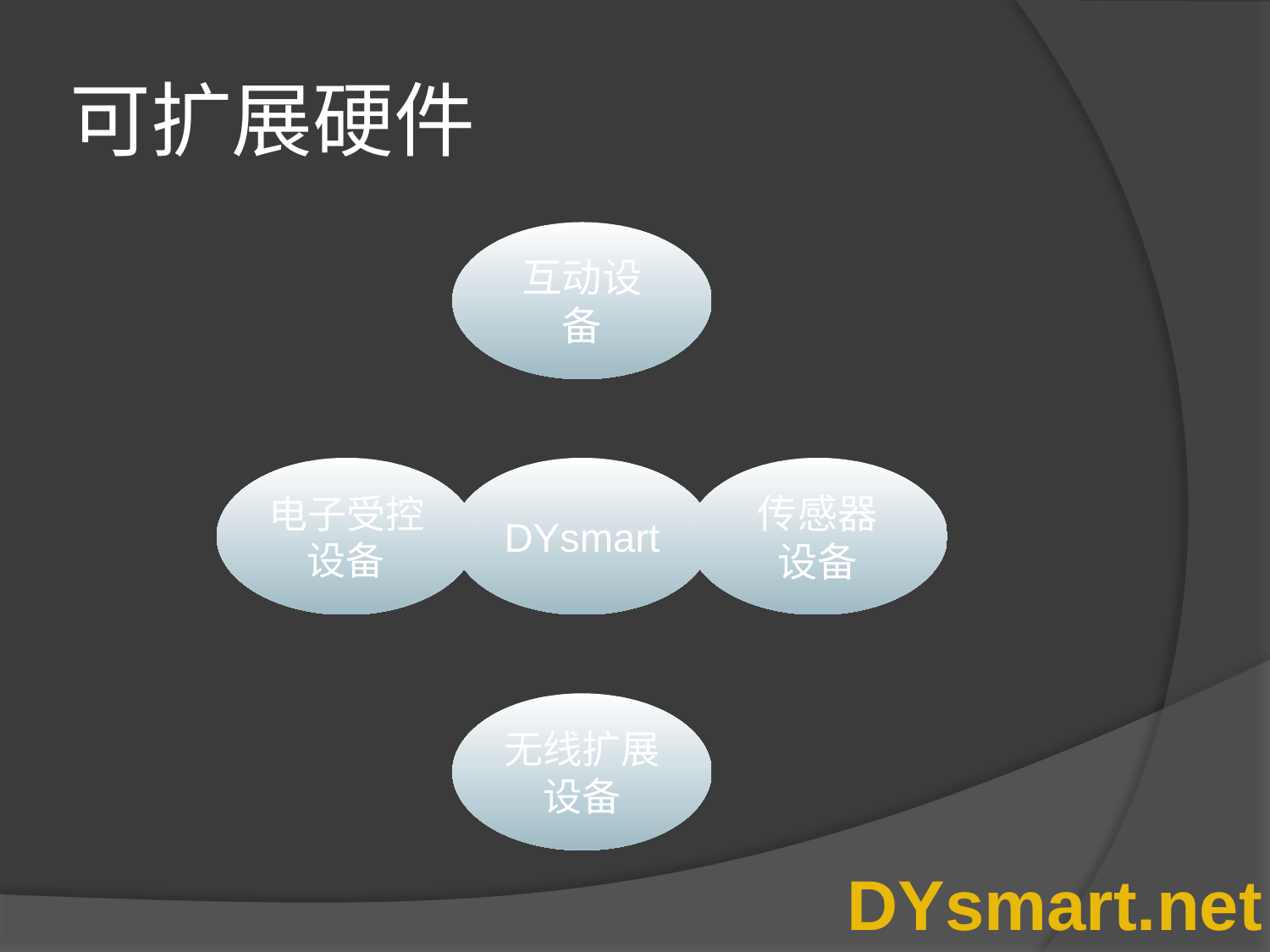

# 可扩展硬件
DYsmart
互动设备
传感器设备
无线扩展设备
电子受控设备
DYsmart.net